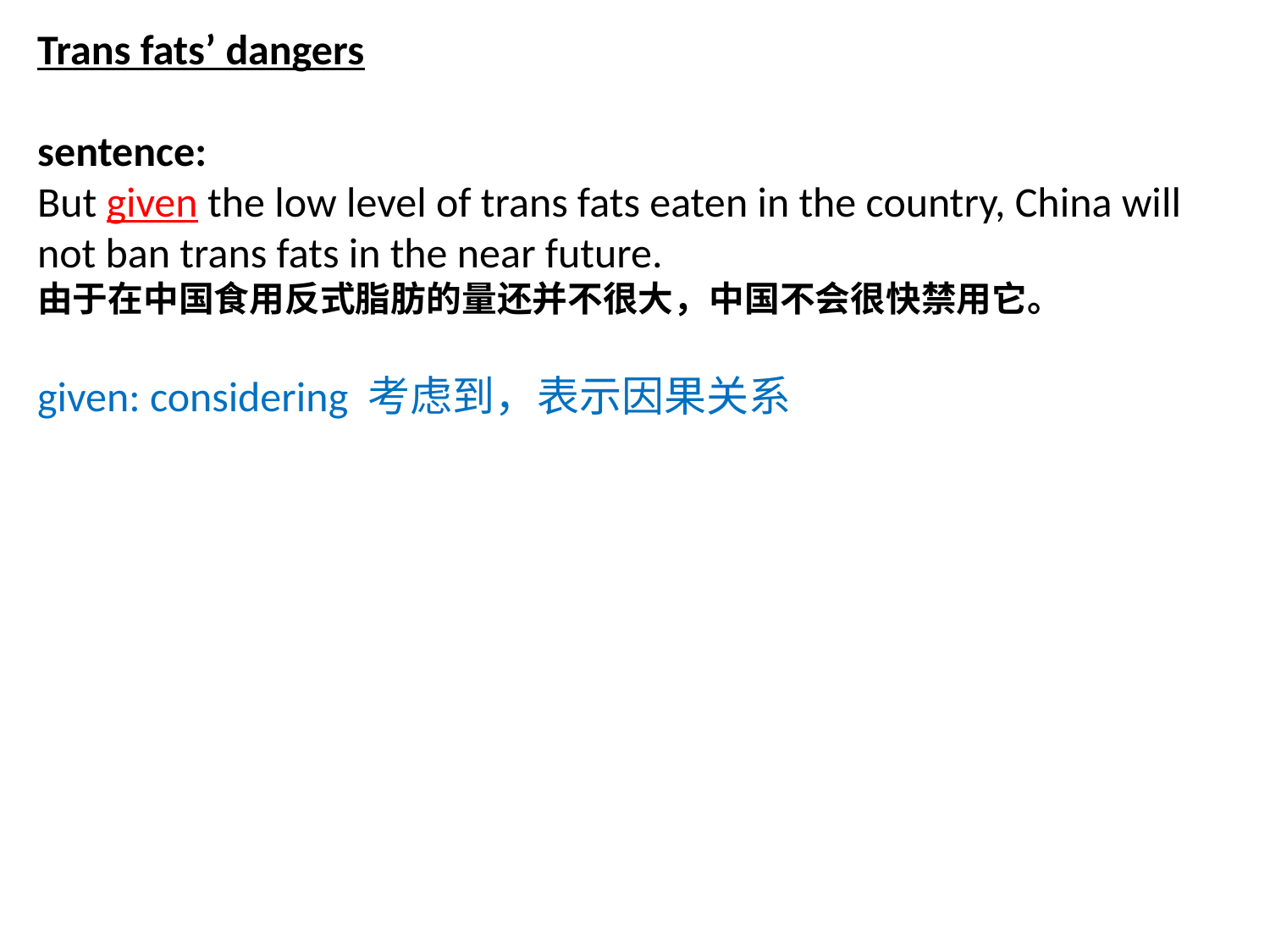

Trans fats’ dangers

sentence:
But given the low level of trans fats eaten in the country, China will not ban trans fats in the near future.
由于在中国食用反式脂肪的量还并不很大，中国不会很快禁用它。

given: considering 考虑到，表示因果关系